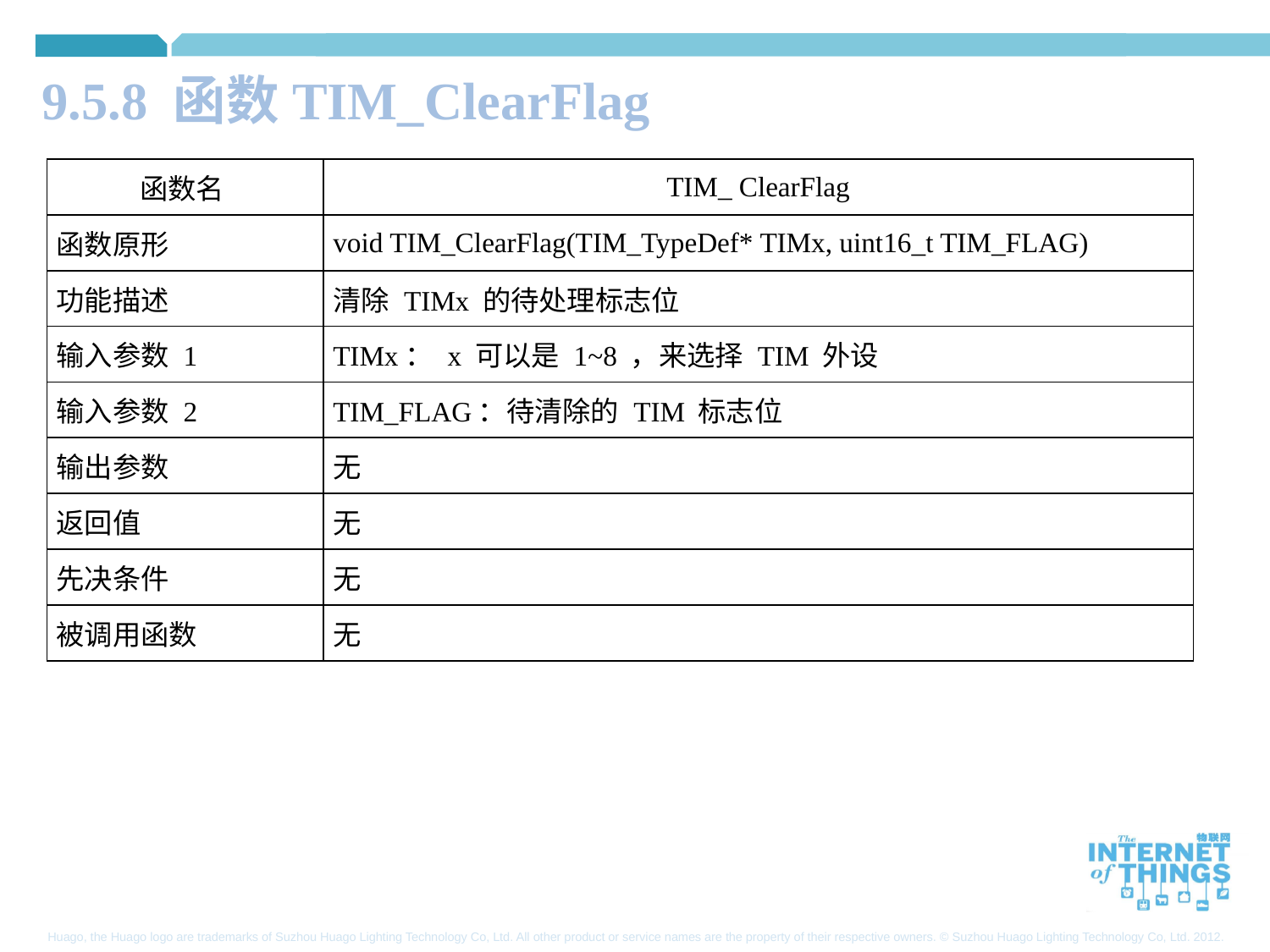

9.5.8 函数TIM_ClearFlag
| 函数名 | TIM\_ ClearFlag |
| --- | --- |
| 函数原形 | void TIM\_ClearFlag(TIM\_TypeDef\* TIMx, uint16\_t TIM\_FLAG) |
| 功能描述 | 清除 TIMx 的待处理标志位 |
| 输入参数 1 | TIMx： x 可以是 1~8 ，来选择 TIM 外设 |
| 输入参数 2 | TIM\_FLAG：待清除的 TIM 标志位 |
| 输出参数 | 无 |
| 返回值 | 无 |
| 先决条件 | 无 |
| 被调用函数 | 无 |